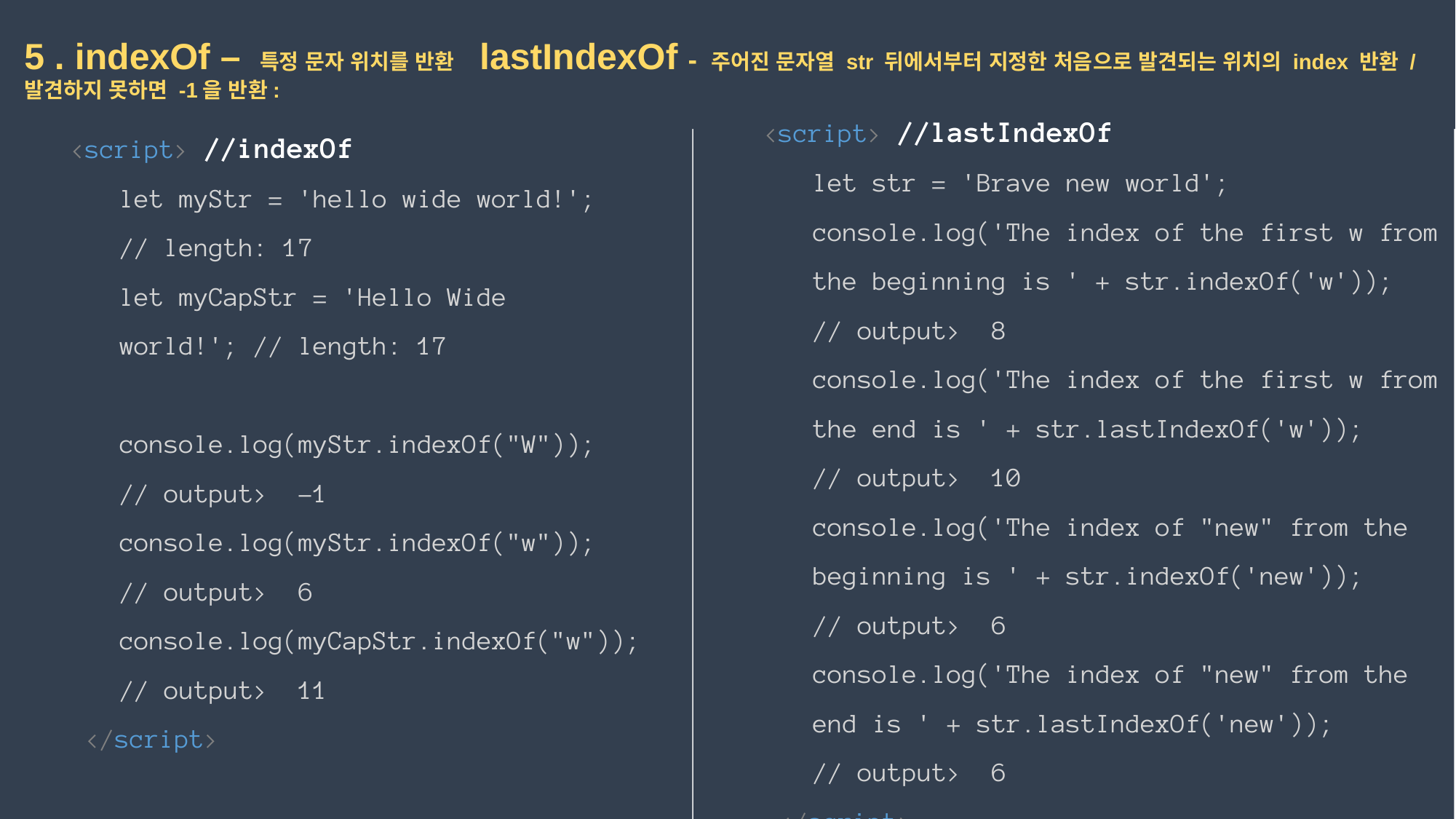

5 . indexOf – 특정 문자 위치를 반환  lastIndexOf - 주어진 문자열 str 뒤에서부터 지정한 처음으로 발견되는 위치의 index 반환 /  발견하지 못하면 -1을 반환:
    <script> //lastIndexOf
let str = 'Brave new world';
console.log('The index of the first w from the beginning is ' + str.indexOf('w'));
// output>  8
console.log('The index of the first w from the end is ' + str.lastIndexOf('w'));
// output>  10
console.log('The index of "new" from the beginning is ' + str.indexOf('new'));
// output>  6
console.log('The index of "new" from the end is ' + str.lastIndexOf('new'));
// output>  6
     </script>
    <script> //indexOf
let myStr = 'hello wide world!';
// length: 17
let myCapStr = 'Hello Wide world!'; // length: 17

console.log(myStr.indexOf("W"));
// output>  -1
console.log(myStr.indexOf("w"));
// output>  6
console.log(myCapStr.indexOf("w"));
// output>  11
     </script>

2023-03-10
권민지